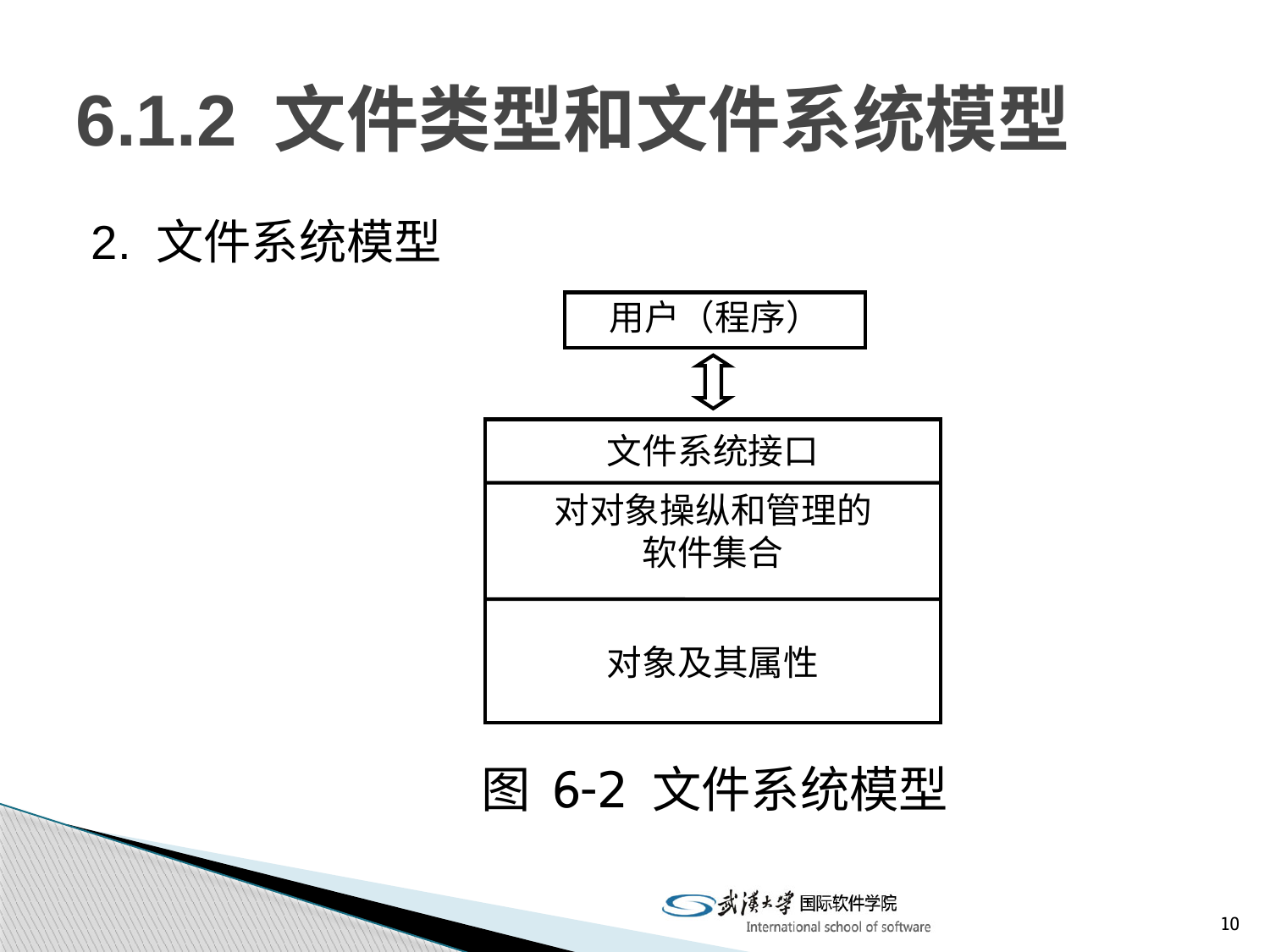

# 6.1.2 文件类型和文件系统模型
2. 文件系统模型

用户（程序）

文件系统接口

对对象操纵和管理的
软件集合

对象及其属性

图 6-2 文件系统模型
10